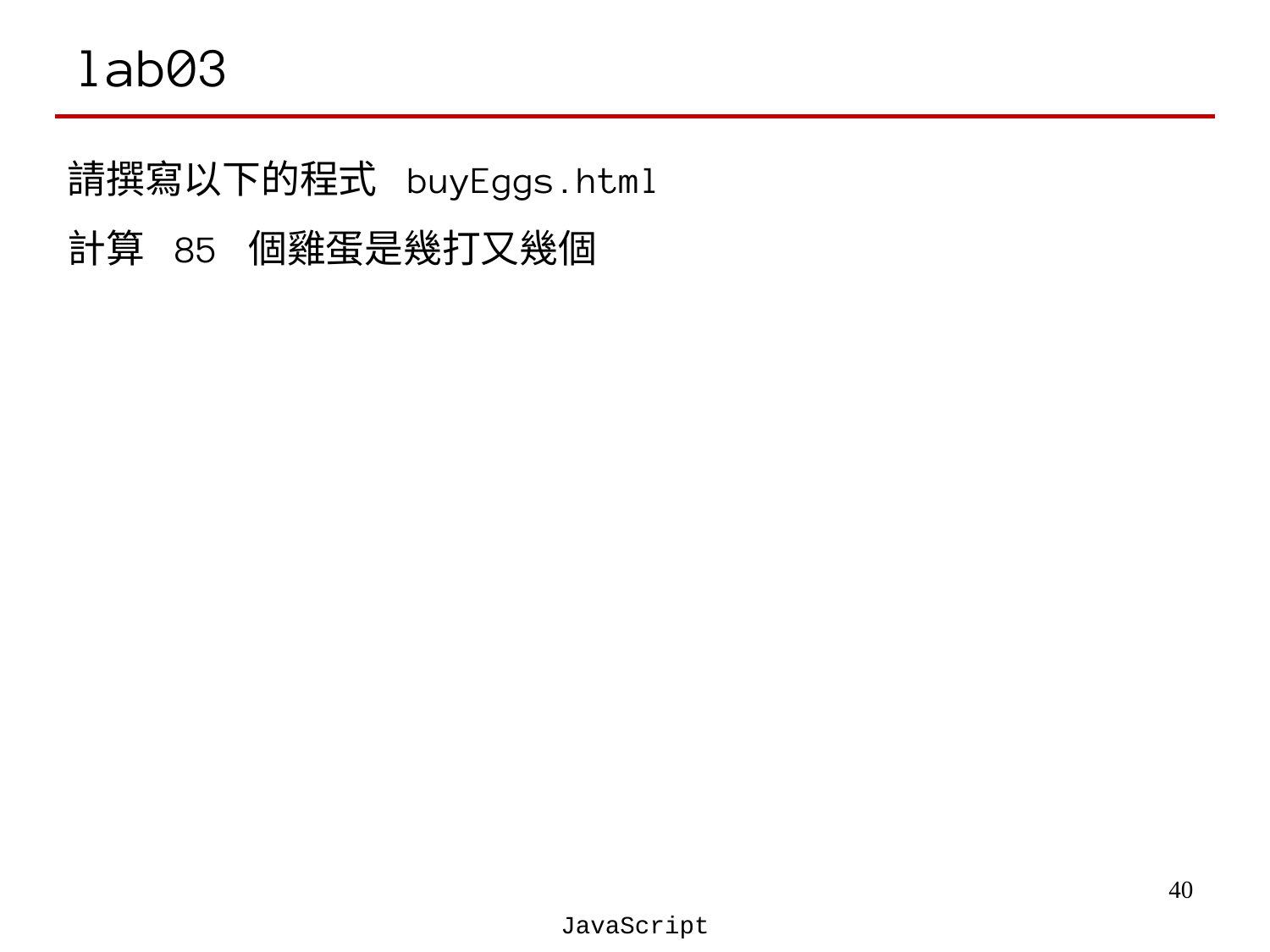

# lab03
請撰寫以下的程式 buyEggs.html
計算 85 個雞蛋是幾打又幾個

40
JavaScript